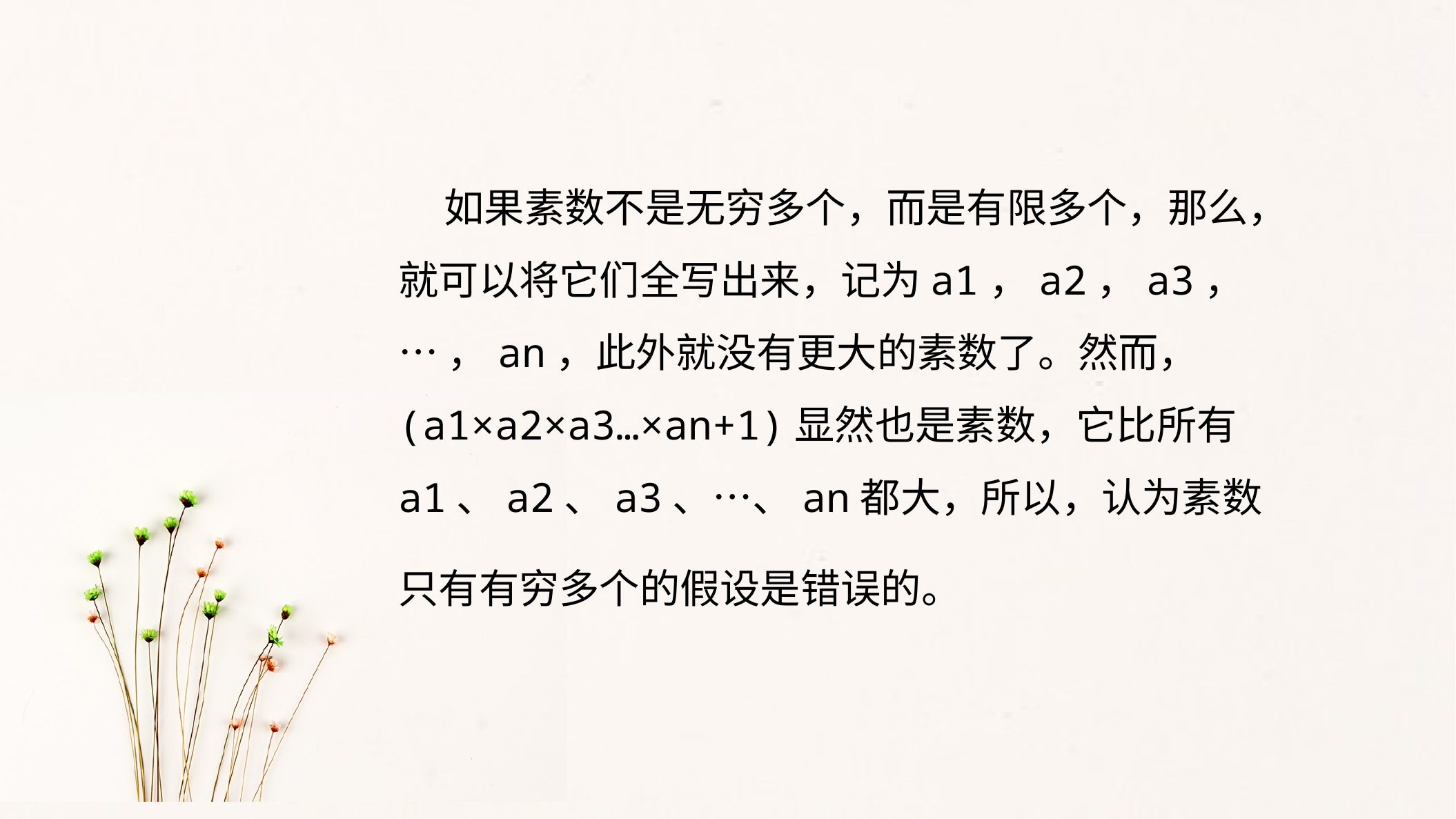

如果素数不是无穷多个，而是有限多个，那么，就可以将它们全写出来，记为a1，a2，a3， … ，an，此外就没有更大的素数了。然而，(a1×a2×a3…×an+1)显然也是素数，它比所有a1、a2、a3、…、an都大，所以，认为素数只有有穷多个的假设是错误的。